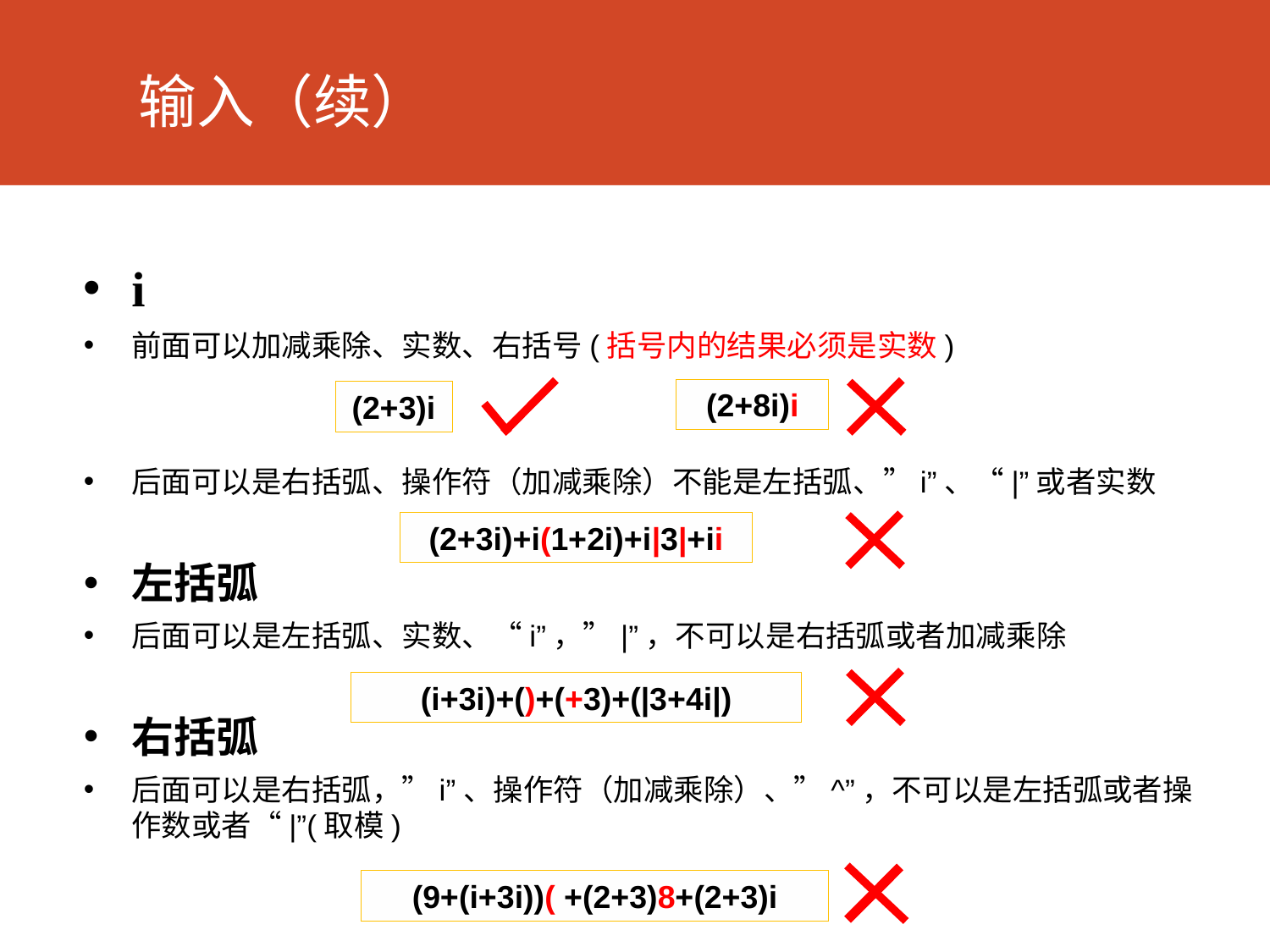

# 输入（续）
i
前面可以加减乘除、实数、右括号(括号内的结果必须是实数)

后面可以是右括弧、操作符（加减乘除）不能是左括弧、”i”、“|”或者实数

左括弧
后面可以是左括弧、实数、“i”，”|”，不可以是右括弧或者加减乘除

右括弧
后面可以是右括弧，”i”、操作符（加减乘除）、”^”，不可以是左括弧或者操作数或者“|”(取模)

(2+8i)i
(2+3)i

(2+3i)+i(1+2i)+i|3|+ii

(i+3i)+()+(+3)+(|3+4i|)

(9+(i+3i))( +(2+3)8+(2+3)i